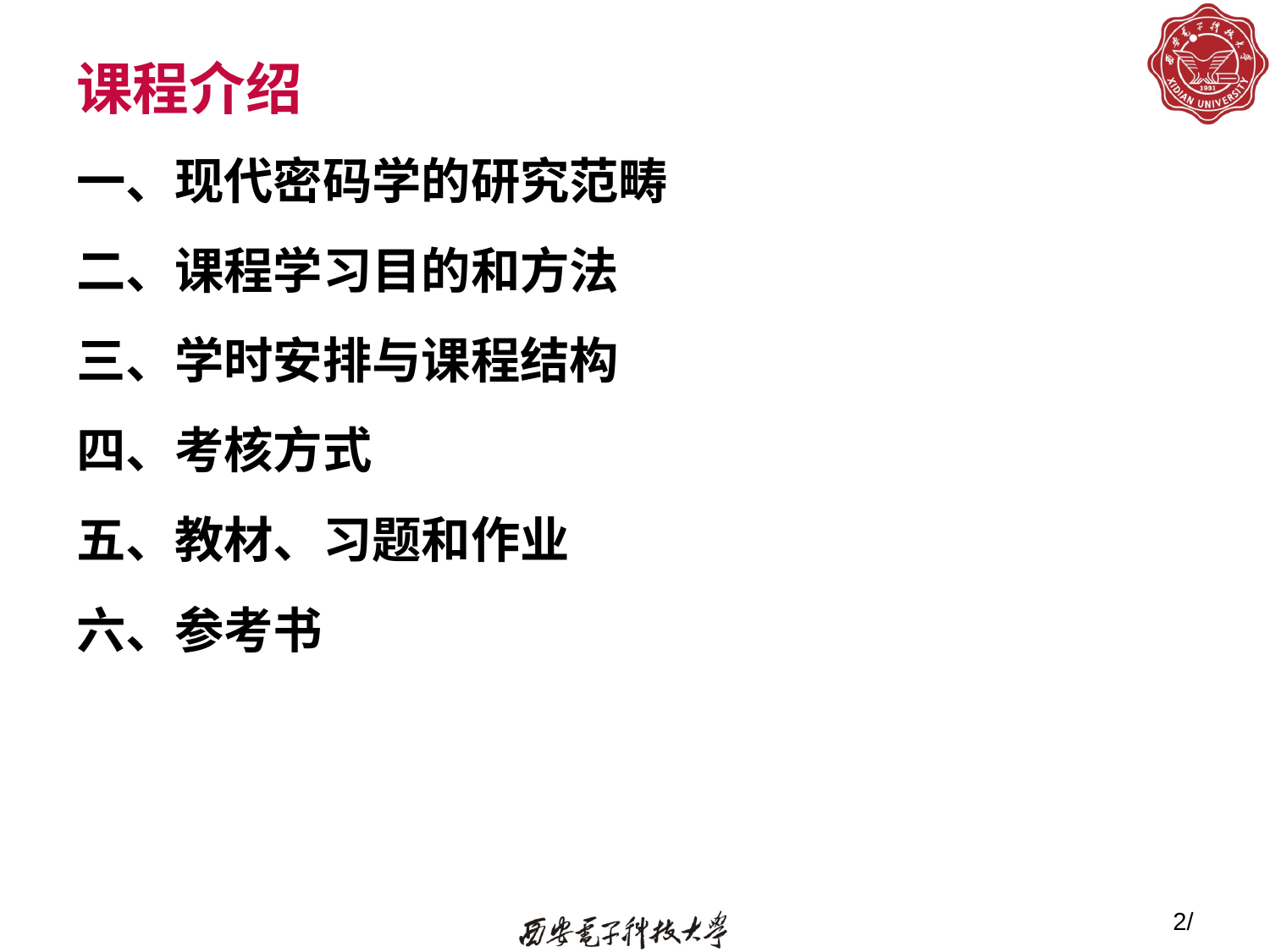

# 课程介绍
一、现代密码学的研究范畴
二、课程学习目的和方法
三、学时安排与课程结构
四、考核方式
五、教材、习题和作业
六、参考书
2/